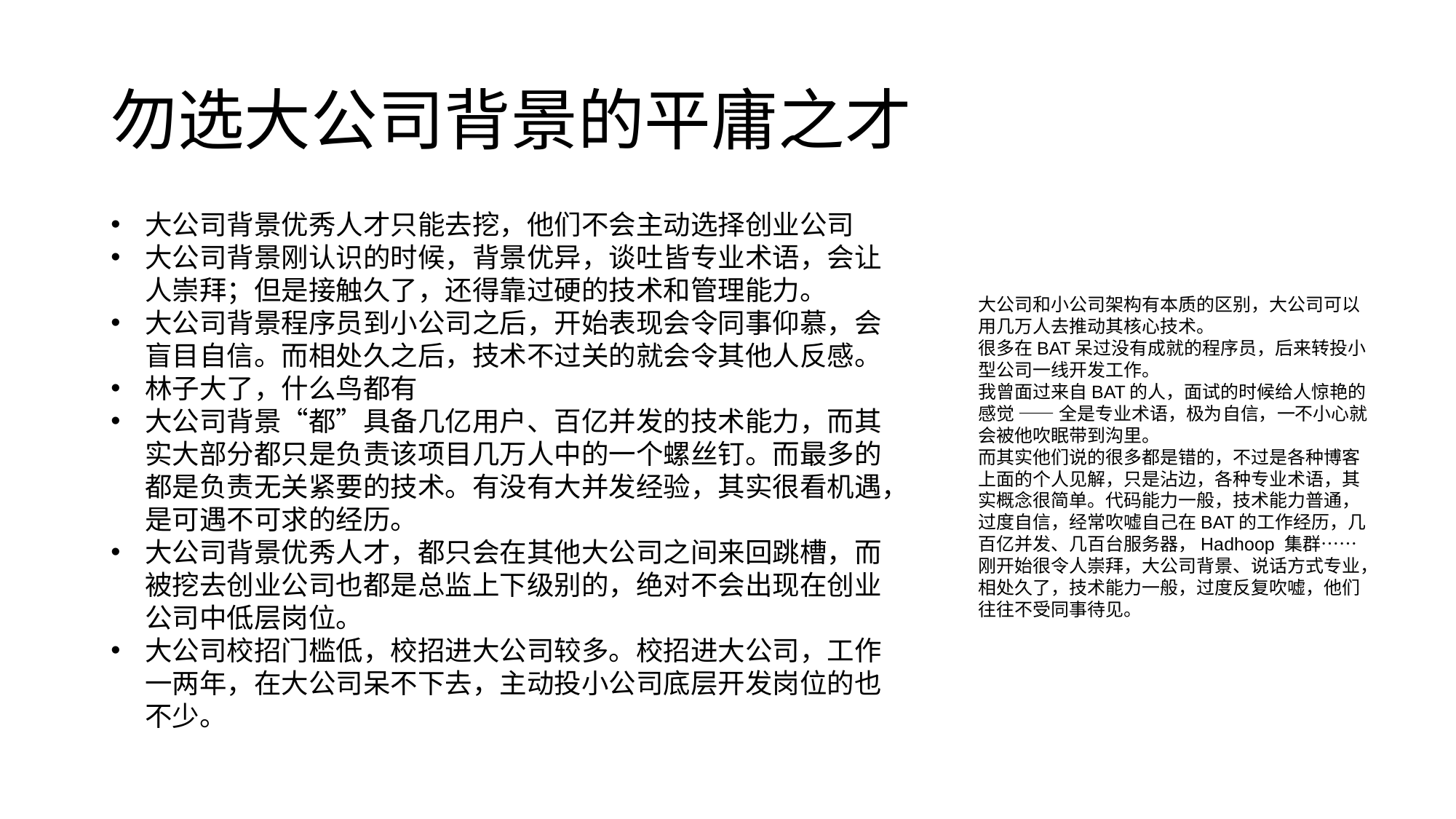

# 勿选大公司背景的平庸之才
大公司背景优秀人才只能去挖，他们不会主动选择创业公司
大公司背景刚认识的时候，背景优异，谈吐皆专业术语，会让人崇拜；但是接触久了，还得靠过硬的技术和管理能力。
大公司背景程序员到小公司之后，开始表现会令同事仰慕，会盲目自信。而相处久之后，技术不过关的就会令其他人反感。
林子大了，什么鸟都有
大公司背景“都”具备几亿用户、百亿并发的技术能力，而其实大部分都只是负责该项目几万人中的一个螺丝钉。而最多的都是负责无关紧要的技术。有没有大并发经验，其实很看机遇，是可遇不可求的经历。
大公司背景优秀人才，都只会在其他大公司之间来回跳槽，而被挖去创业公司也都是总监上下级别的，绝对不会出现在创业公司中低层岗位。
大公司校招门槛低，校招进大公司较多。校招进大公司，工作一两年，在大公司呆不下去，主动投小公司底层开发岗位的也不少。
大公司和小公司架构有本质的区别，大公司可以用几万人去推动其核心技术。
很多在BAT呆过没有成就的程序员，后来转投小型公司一线开发工作。
我曾面过来自BAT的人，面试的时候给人惊艳的感觉 —— 全是专业术语，极为自信，一不小心就会被他吹眠带到沟里。
而其实他们说的很多都是错的，不过是各种博客上面的个人见解，只是沾边，各种专业术语，其实概念很简单。代码能力一般，技术能力普通，过度自信，经常吹嘘自己在BAT的工作经历，几百亿并发、几百台服务器，Hadhoop 集群……  刚开始很令人崇拜，大公司背景、说话方式专业，相处久了，技术能力一般，过度反复吹嘘，他们往往不受同事待见。